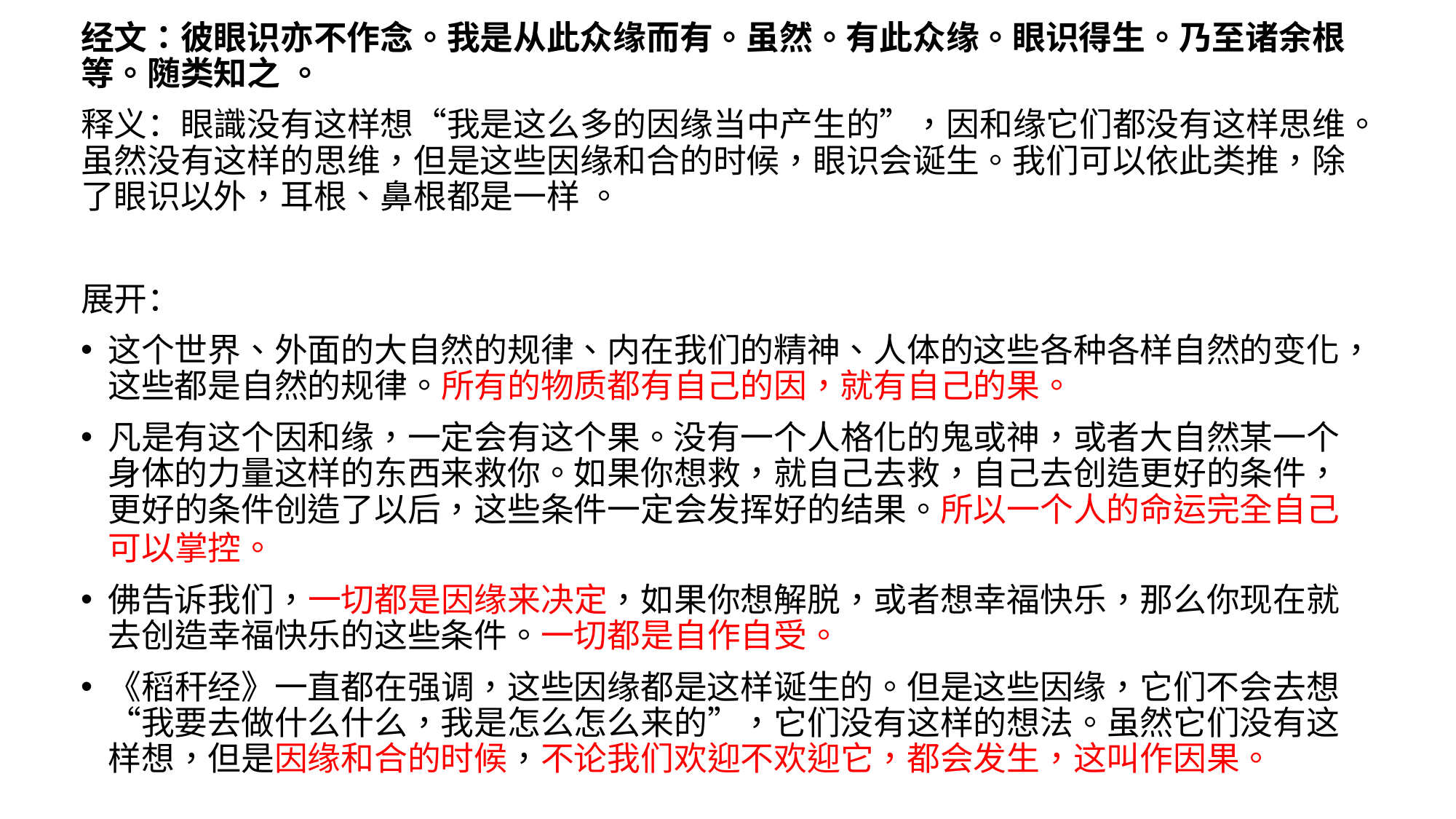

经文：彼眼识亦不作念。我是从此众缘而有。虽然。有此众缘。眼识得生。乃至诸余根等。随类知之 。
释义：眼識没有这样想“我是这么多的因缘当中产生的”，因和缘它们都没有这样思维。虽然没有这样的思维，但是这些因缘和合的时候，眼识会诞生。我们可以依此类推，除了眼识以外，耳根、鼻根都是一样 。

展开：
这个世界、外面的大自然的规律、内在我们的精神、人体的这些各种各样自然的变化，这些都是自然的规律。所有的物质都有自己的因，就有自己的果。
凡是有这个因和缘，一定会有这个果。没有一个人格化的鬼或神，或者大自然某一个身体的力量这样的东西来救你。如果你想救，就自己去救，自己去创造更好的条件，更好的条件创造了以后，这些条件一定会发挥好的结果。所以一个人的命运完全自己可以掌控。
佛告诉我们，一切都是因缘来决定，如果你想解脱，或者想幸福快乐，那么你现在就去创造幸福快乐的这些条件。一切都是自作自受。
《稻秆经》一直都在强调，这些因缘都是这样诞生的。但是这些因缘，它们不会去想“我要去做什么什么，我是怎么怎么来的”，它们没有这样的想法。虽然它们没有这样想，但是因缘和合的时候，不论我们欢迎不欢迎它，都会发生，这叫作因果。